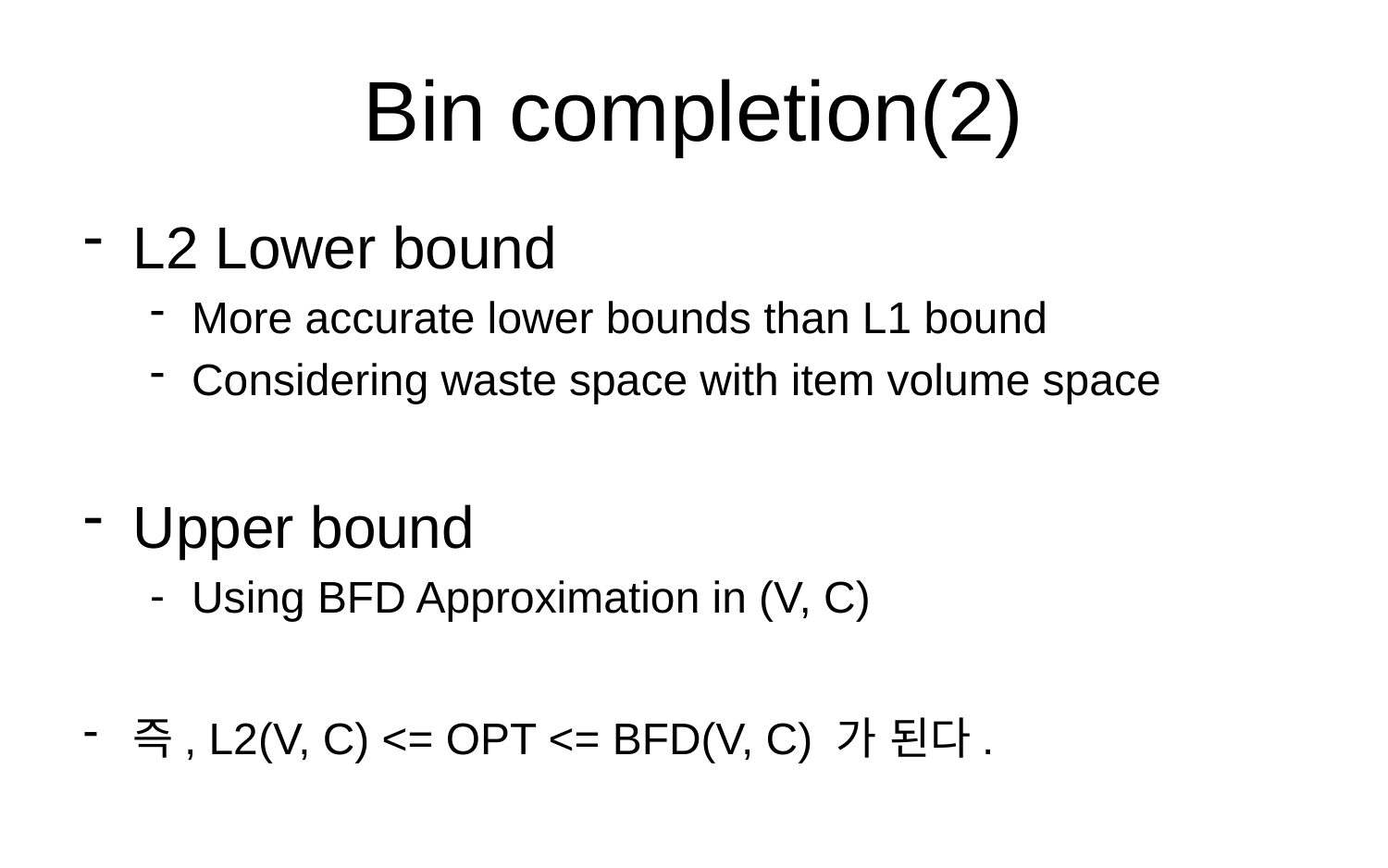

# Bin completion(2)
L2 Lower bound
More accurate lower bounds than L1 bound
Considering waste space with item volume space

Upper bound
Using BFD Approximation in (V, C)

즉, L2(V, C) <= OPT <= BFD(V, C) 가 된다.